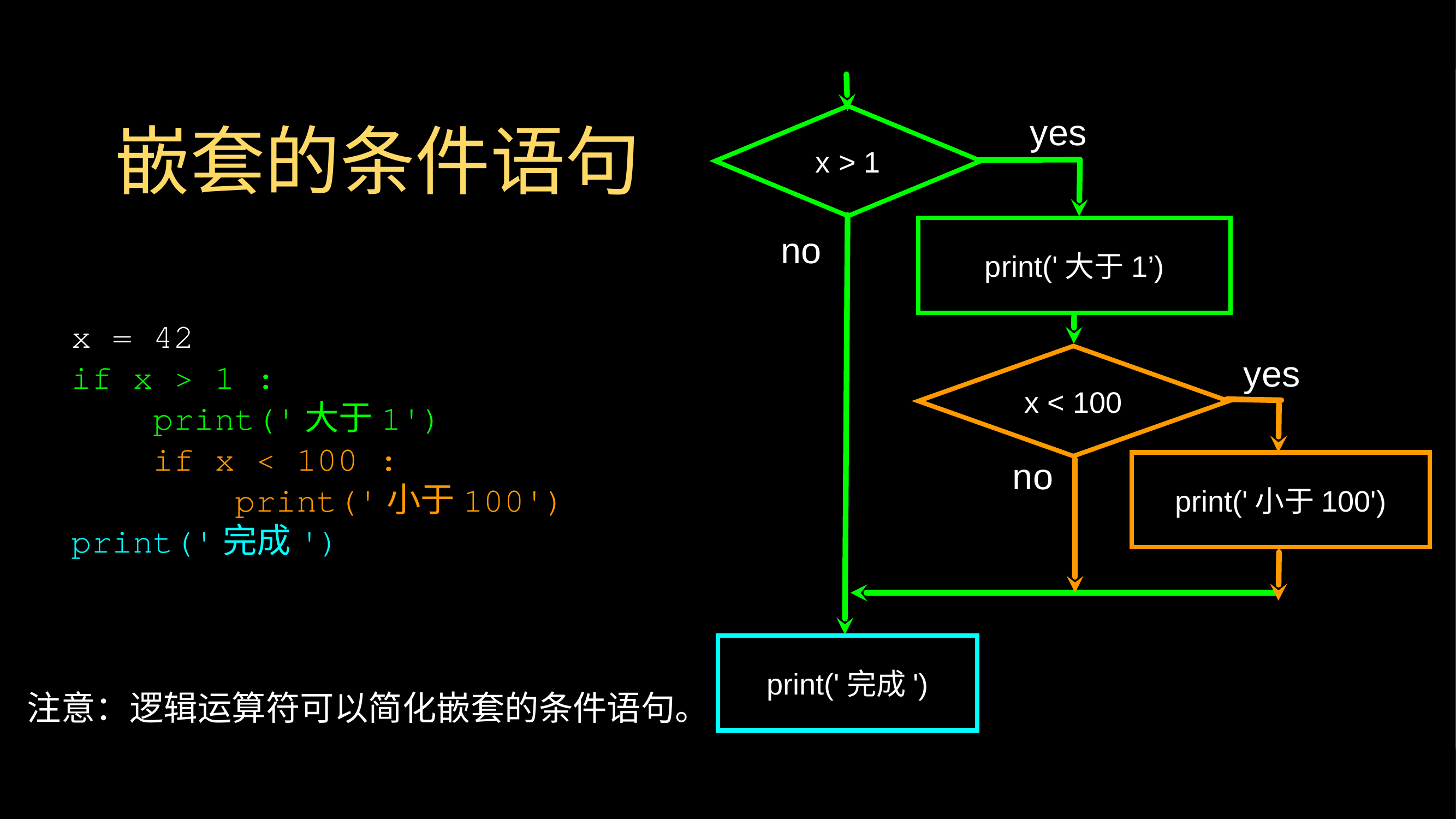

嵌套的条件语句

x > 1
yes

print('大于1’)
no
x = 42
if x > 1 :
    print('大于1')
    if x < 100 :
        print('小于100')
print('完成')

x < 100
yes

print('小于100')
no

print('完成')
注意：逻辑运算符可以简化嵌套的条件语句。